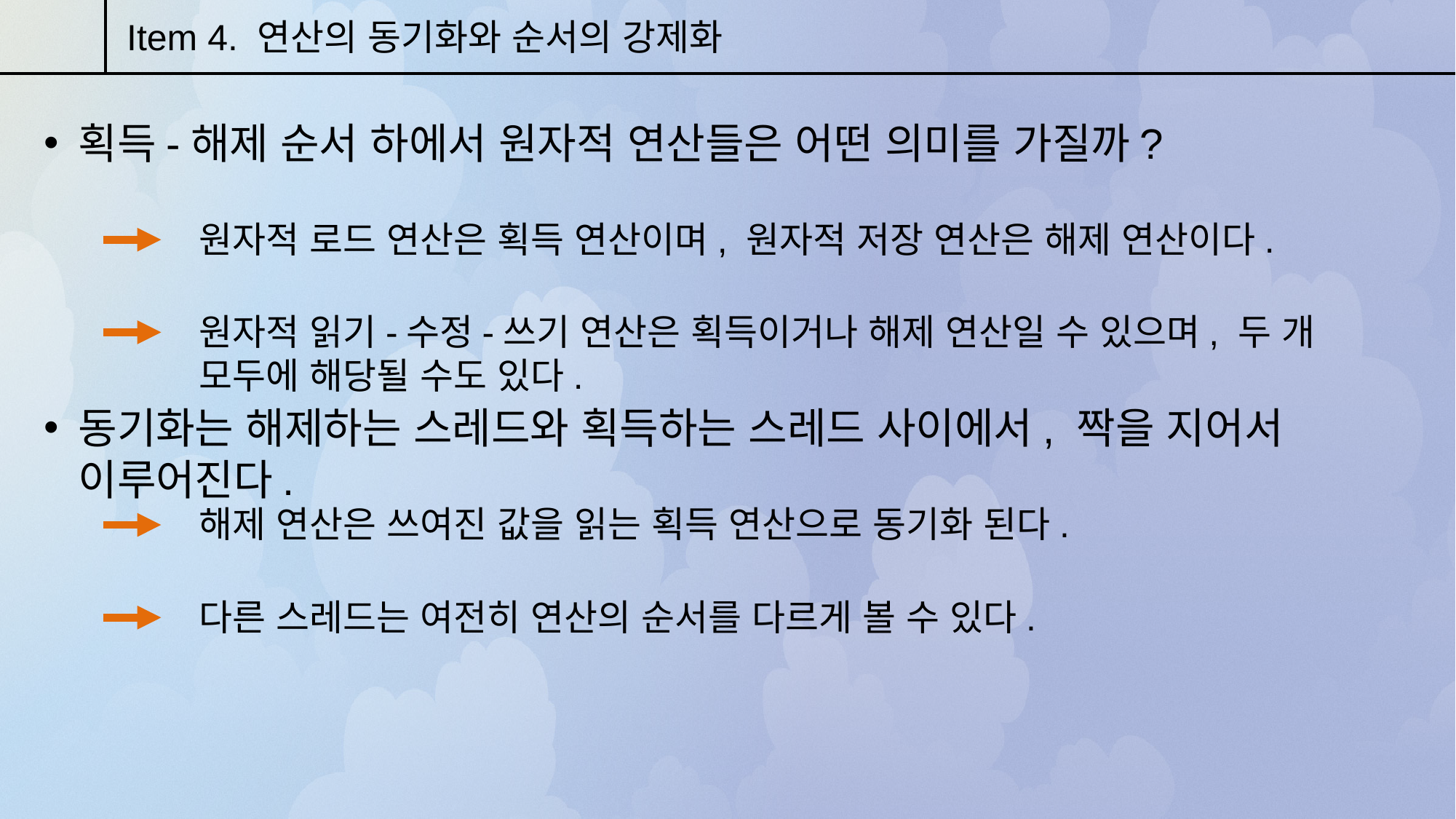

Item 4. 연산의 동기화와 순서의 강제화
획득-해제 순서 하에서 원자적 연산들은 어떤 의미를 가질까?
원자적 로드 연산은 획득 연산이며, 원자적 저장 연산은 해제 연산이다.
원자적 읽기-수정-쓰기 연산은 획득이거나 해제 연산일 수 있으며, 두 개 모두에 해당될 수도 있다.
동기화는 해제하는 스레드와 획득하는 스레드 사이에서, 짝을 지어서 이루어진다.
해제 연산은 쓰여진 값을 읽는 획득 연산으로 동기화 된다.
다른 스레드는 여전히 연산의 순서를 다르게 볼 수 있다.